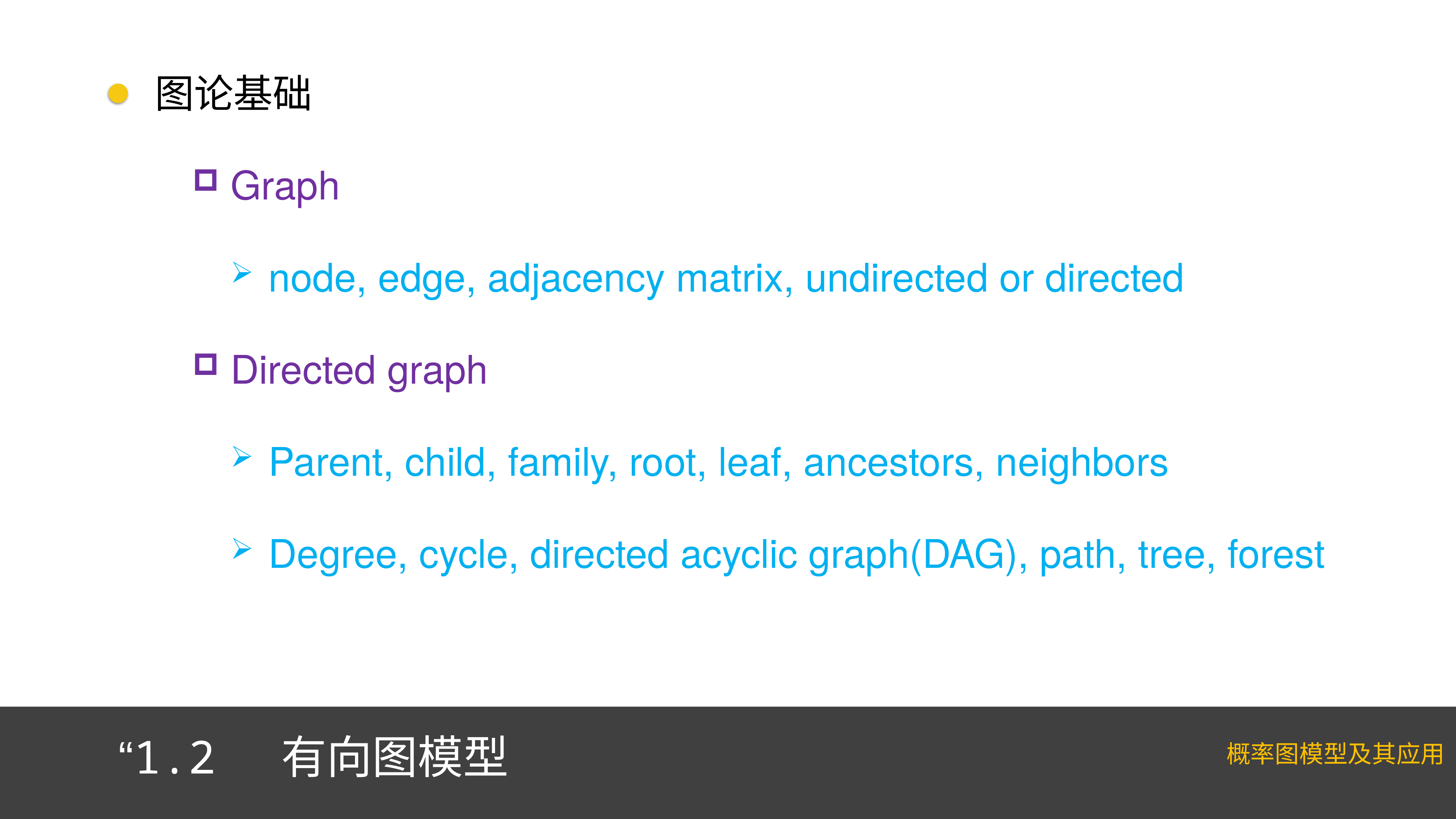

图论基础
Graph
node, edge, adjacency matrix, undirected or directed
Directed graph
Parent, child, family, root, leaf, ancestors, neighbors
Degree, cycle, directed acyclic graph(DAG), path, tree, forest

“1.2  有向图模型